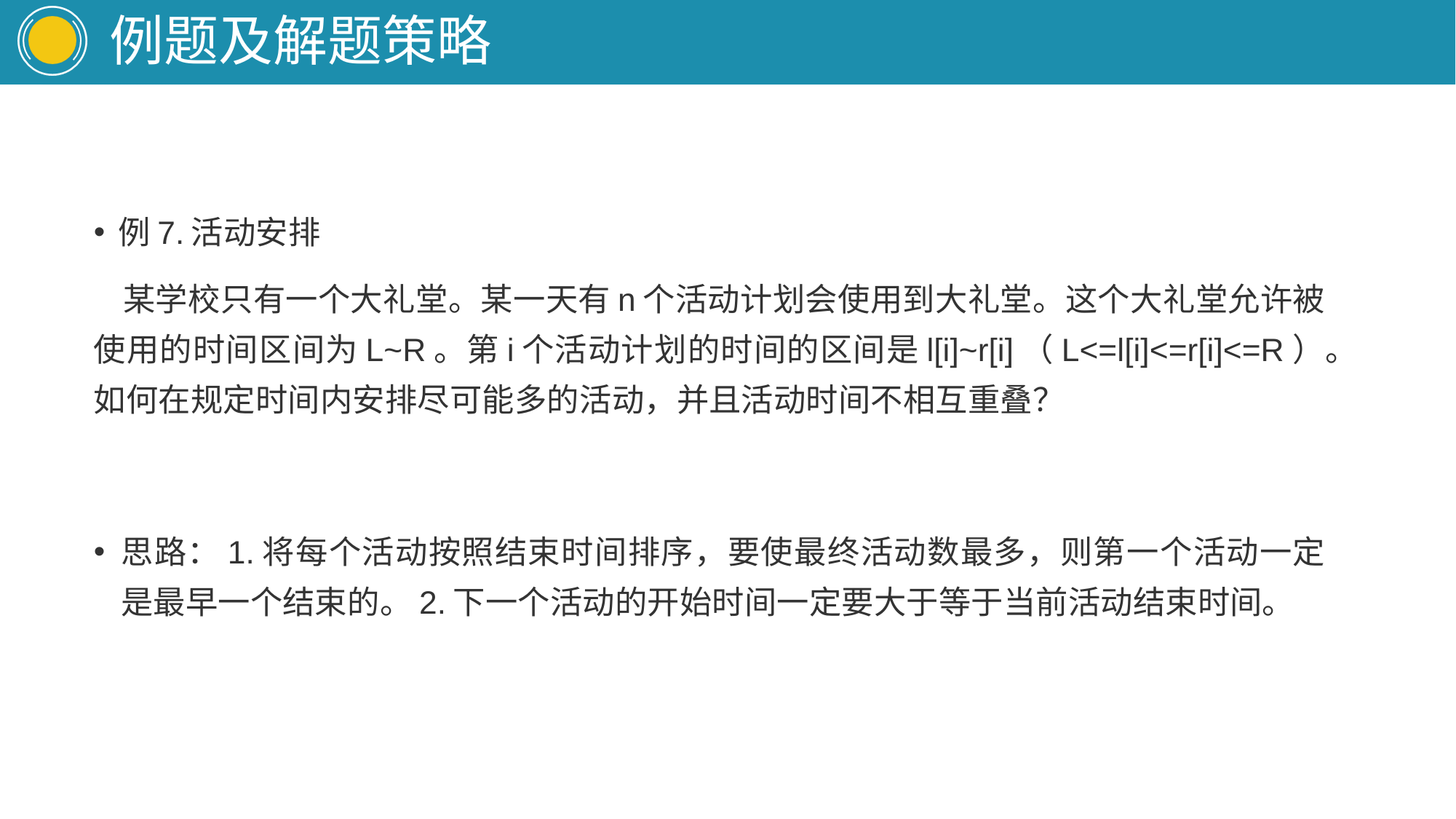

# 例题及解题策略
例7.活动安排
   某学校只有一个大礼堂。某一天有n个活动计划会使用到大礼堂。这个大礼堂允许被使用的时间区间为L~R。第i个活动计划的时间的区间是l[i]~r[i]（L<=l[i]<=r[i]<=R）。如何在规定时间内安排尽可能多的活动，并且活动时间不相互重叠？

思路：1.将每个活动按照结束时间排序，要使最终活动数最多，则第一个活动一定是最早一个结束的。2.下一个活动的开始时间一定要大于等于当前活动结束时间。